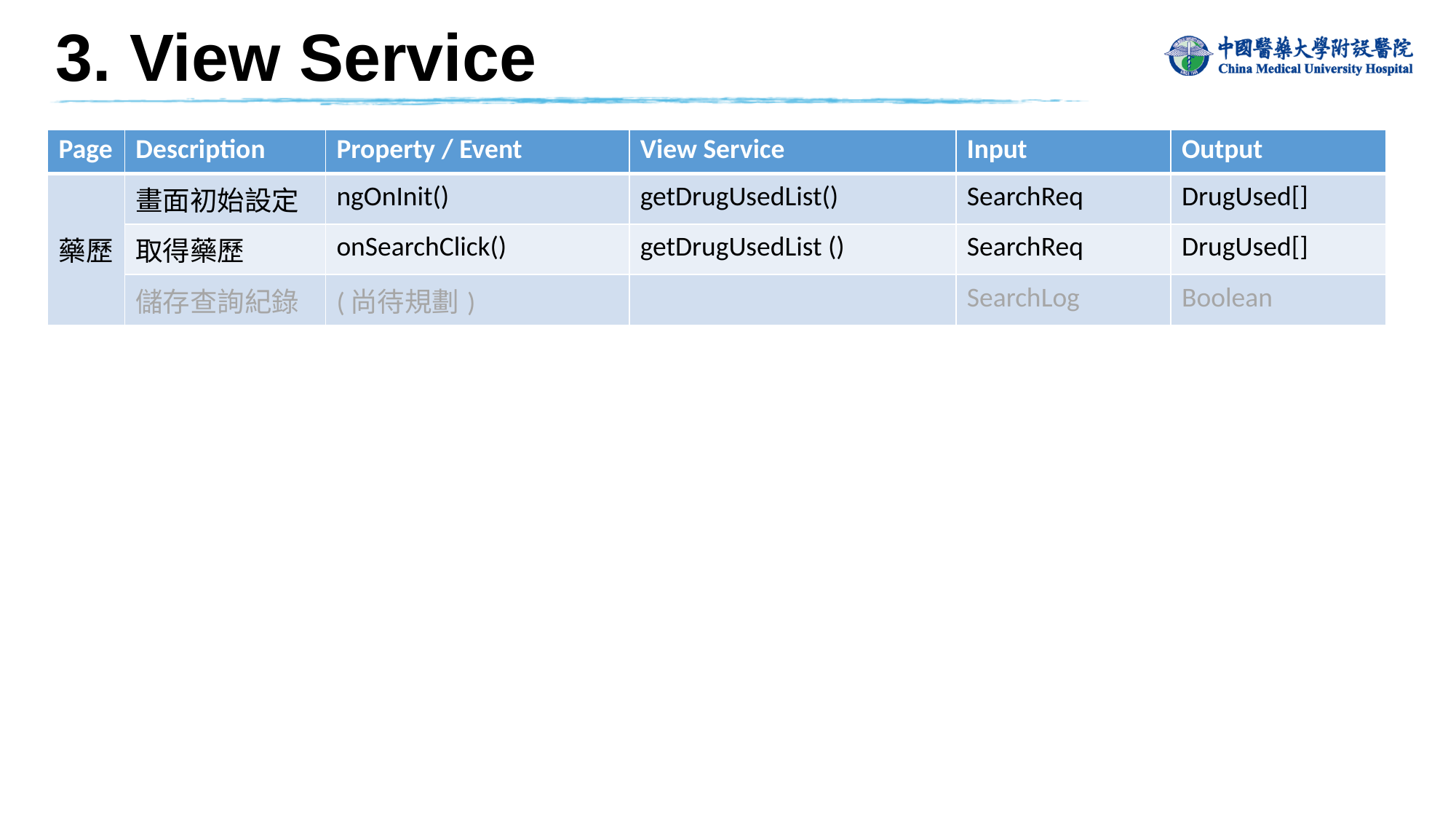

3. View Service
| Page | Description | Property / Event | View Service | Input | Output |
| --- | --- | --- | --- | --- | --- |
| 藥歷 | 畫面初始設定 | ngOnInit() | getDrugUsedList() | SearchReq | DrugUsed[] |
|  | 取得藥歷 | onSearchClick() | getDrugUsedList () | SearchReq | DrugUsed[] |
|  | 儲存查詢紀錄 | (尚待規劃) |  | SearchLog | Boolean |